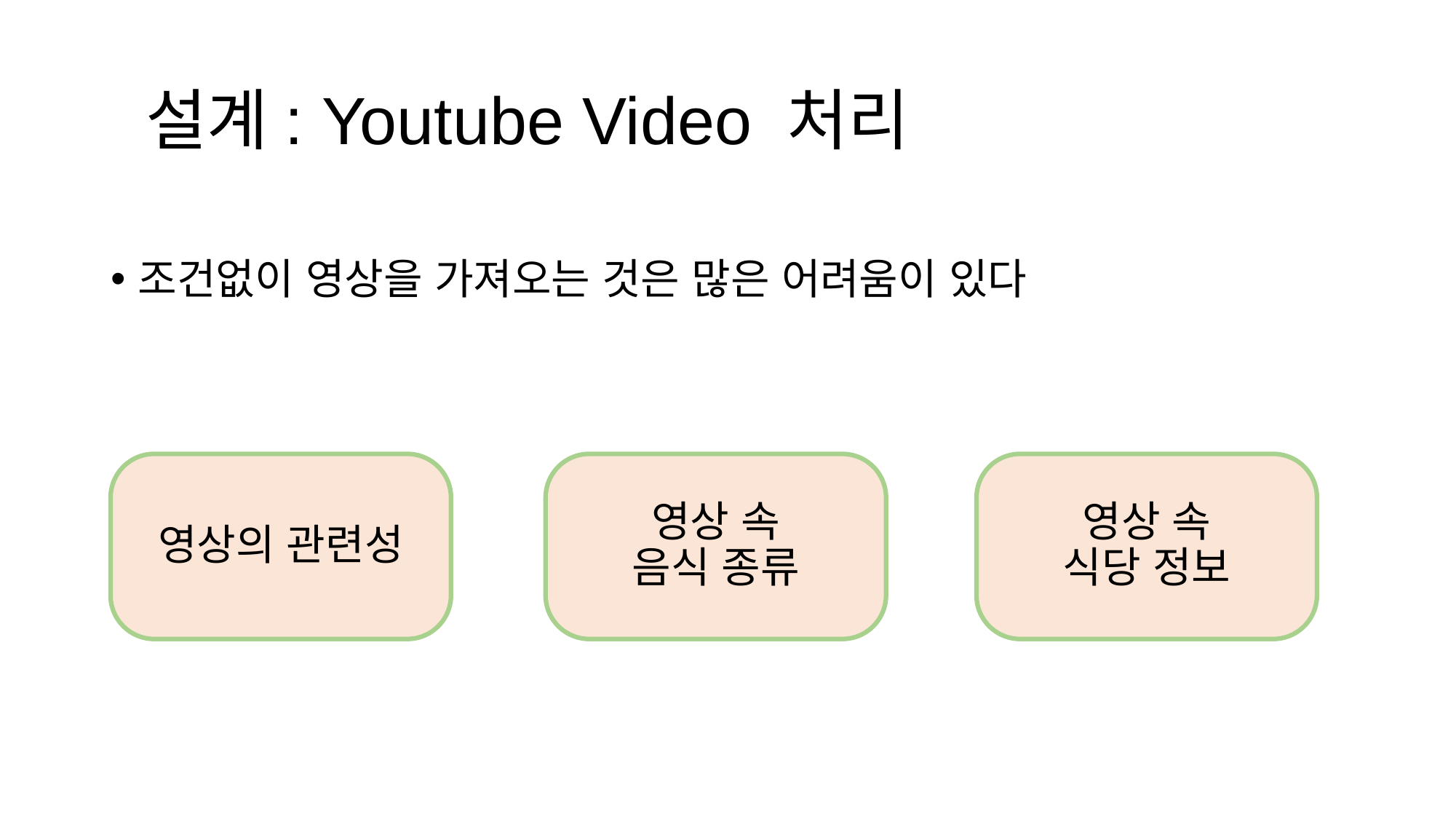

# 설계: Youtube Video 처리
조건없이 영상을 가져오는 것은 많은 어려움이 있다
영상의 관련성
영상 속
음식 종류
영상 속
식당 정보